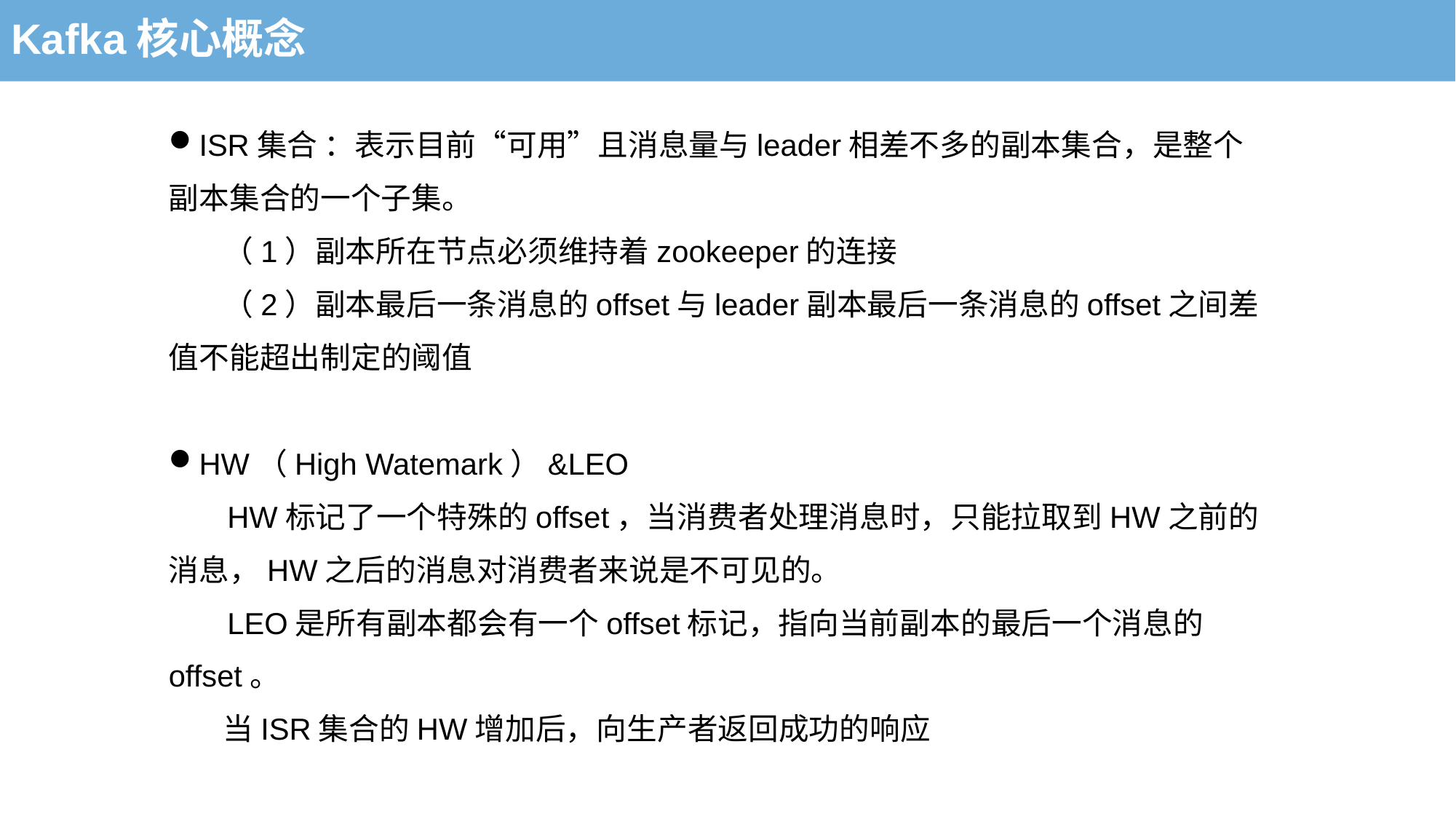

# Kafka核心概念
ISR集合 ：表示目前“可用”且消息量与leader相差不多的副本集合，是整个副本集合的一个子集。
       （1）副本所在节点必须维持着zookeeper的连接
       （2）副本最后一条消息的offset与leader副本最后一条消息的offset之间差值不能超出制定的阈值

HW（High Watemark）&LEO
       HW标记了一个特殊的offset，当消费者处理消息时，只能拉取到HW之前的消息，HW之后的消息对消费者来说是不可见的。
       LEO是所有副本都会有一个offset标记，指向当前副本的最后一个消息的offset。
       当ISR集合的HW增加后，向生产者返回成功的响应